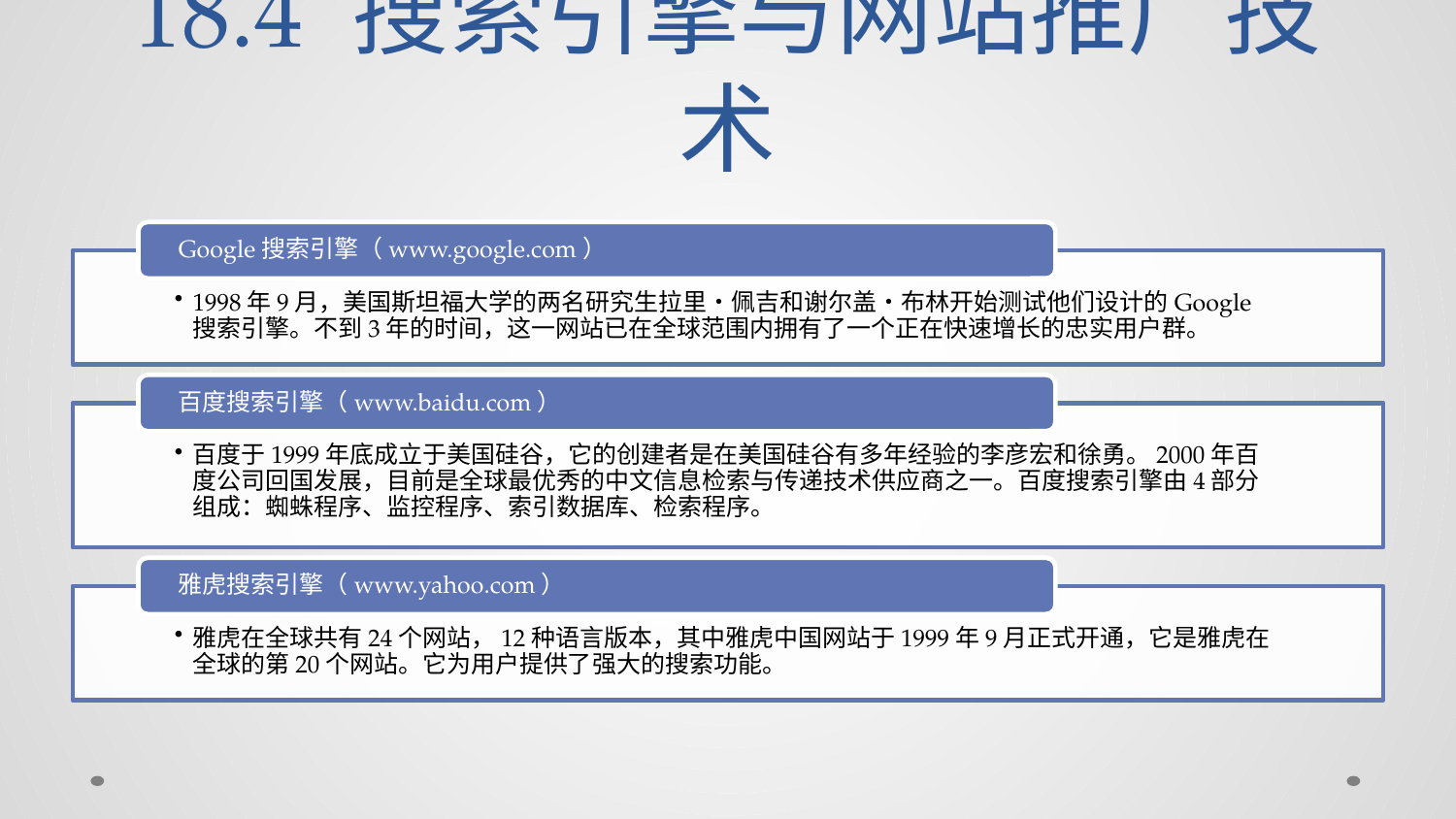

# 18.4 搜索引擎与网站推广技术
1998年9月，美国斯坦福大学的两名研究生拉里•佩吉和谢尔盖•布林开始测试他们设计的Google搜索引擎。不到3年的时间，这一网站已在全球范围内拥有了一个正在快速增长的忠实用户群。
Google搜索引擎（www.google.com）
百度于1999年底成立于美国硅谷，它的创建者是在美国硅谷有多年经验的李彦宏和徐勇。2000年百度公司回国发展，目前是全球最优秀的中文信息检索与传递技术供应商之一。百度搜索引擎由4部分组成：蜘蛛程序、监控程序、索引数据库、检索程序。
百度搜索引擎（www.baidu.com）
雅虎在全球共有24个网站，12种语言版本，其中雅虎中国网站于1999年9月正式开通，它是雅虎在全球的第20个网站。它为用户提供了强大的搜索功能。
雅虎搜索引擎（www.yahoo.com）